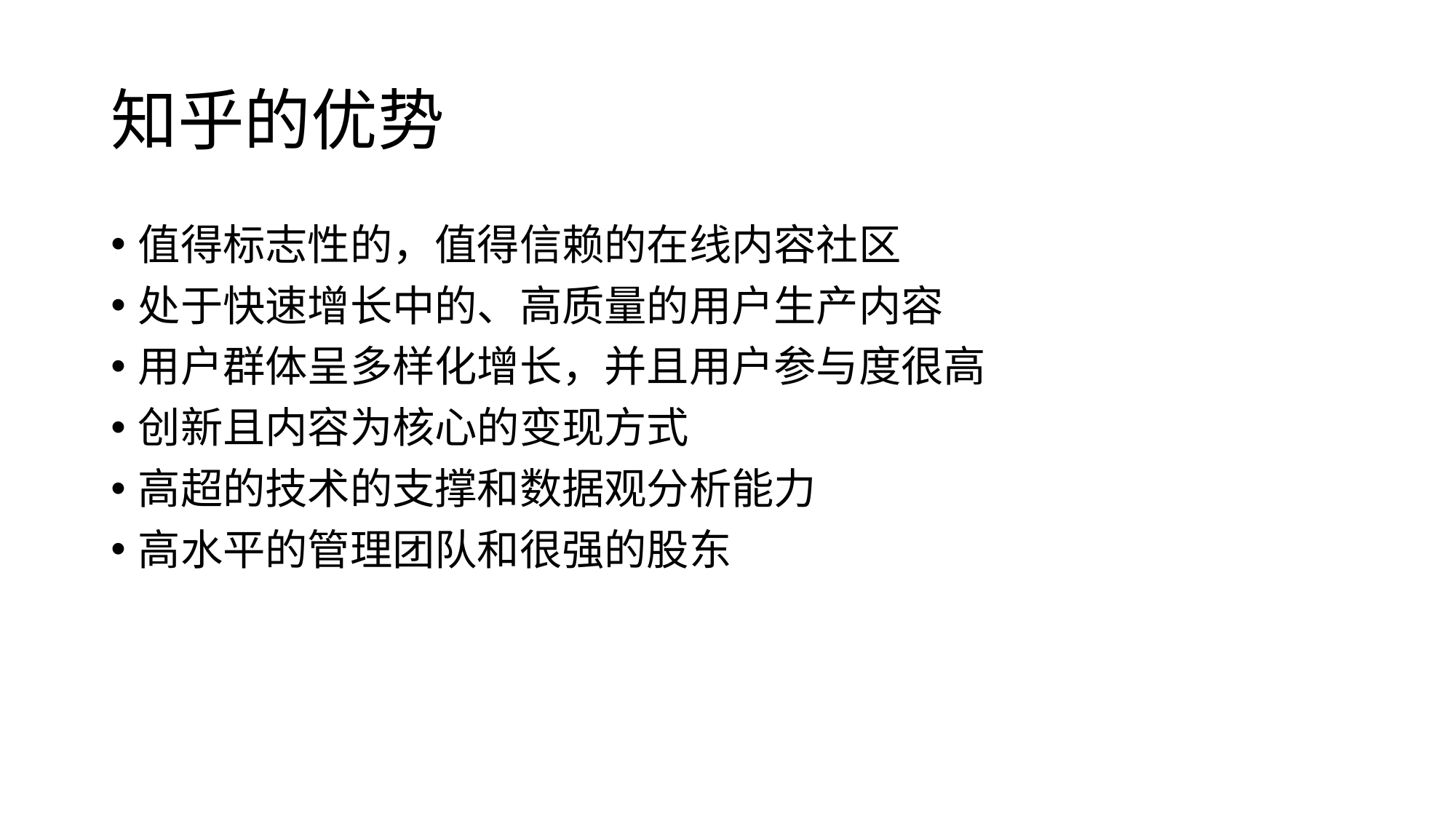

# 知乎的优势
值得标志性的，值得信赖的在线内容社区
处于快速增长中的、高质量的用户生产内容
用户群体呈多样化增长，并且用户参与度很高
创新且内容为核心的变现方式
高超的技术的支撑和数据观分析能力
高水平的管理团队和很强的股东